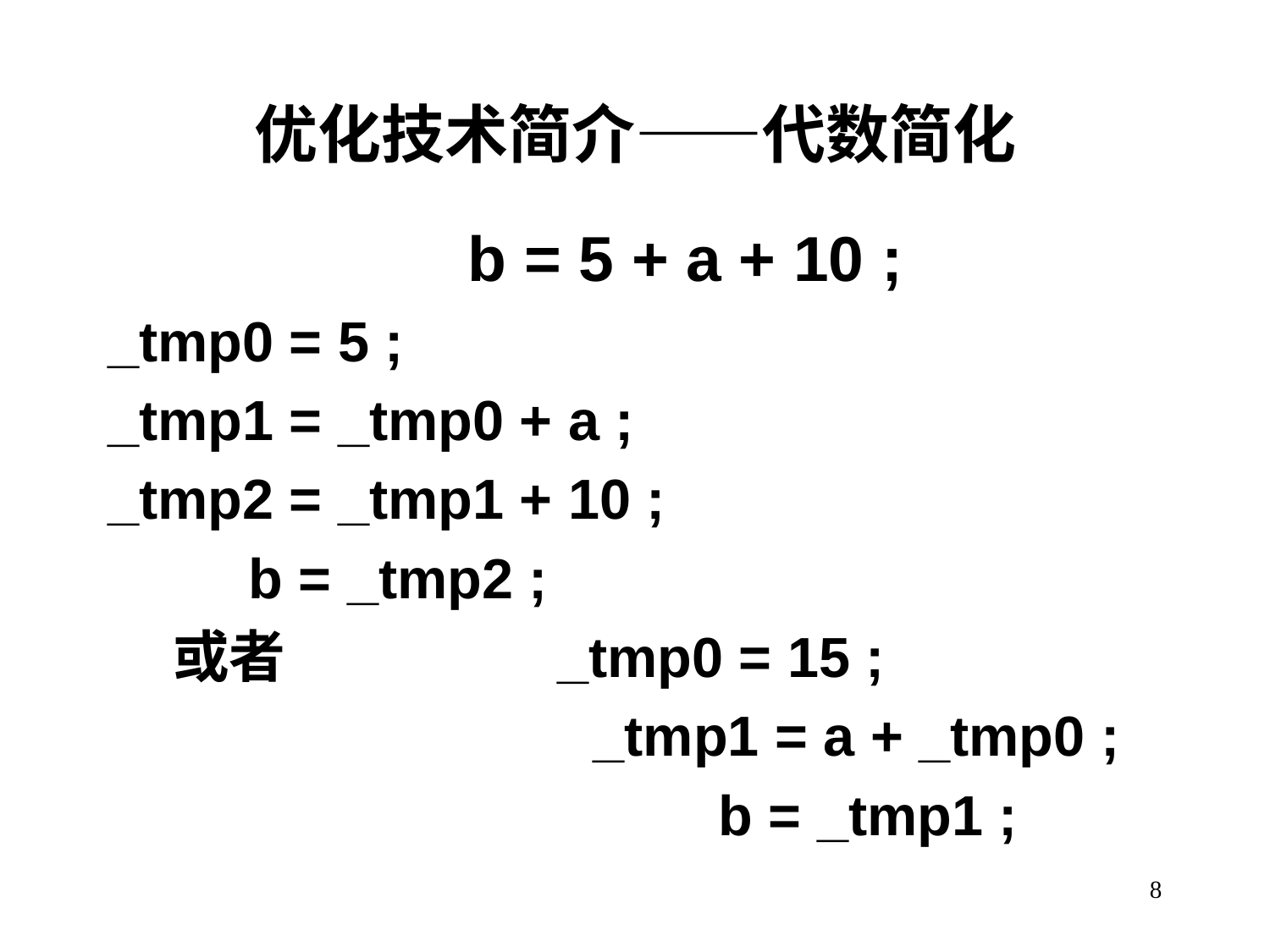

# 优化技术简介——代数简化
                       b = 5 + a + 10 ;
_tmp0 = 5 ;
_tmp1 = _tmp0 + a ;
_tmp2 = _tmp1 + 10 ;
         b = _tmp2 ;
    或者                    _tmp0 = 15 ;
                               _tmp1 = a + _tmp0 ;
                                       b = _tmp1 ;
8